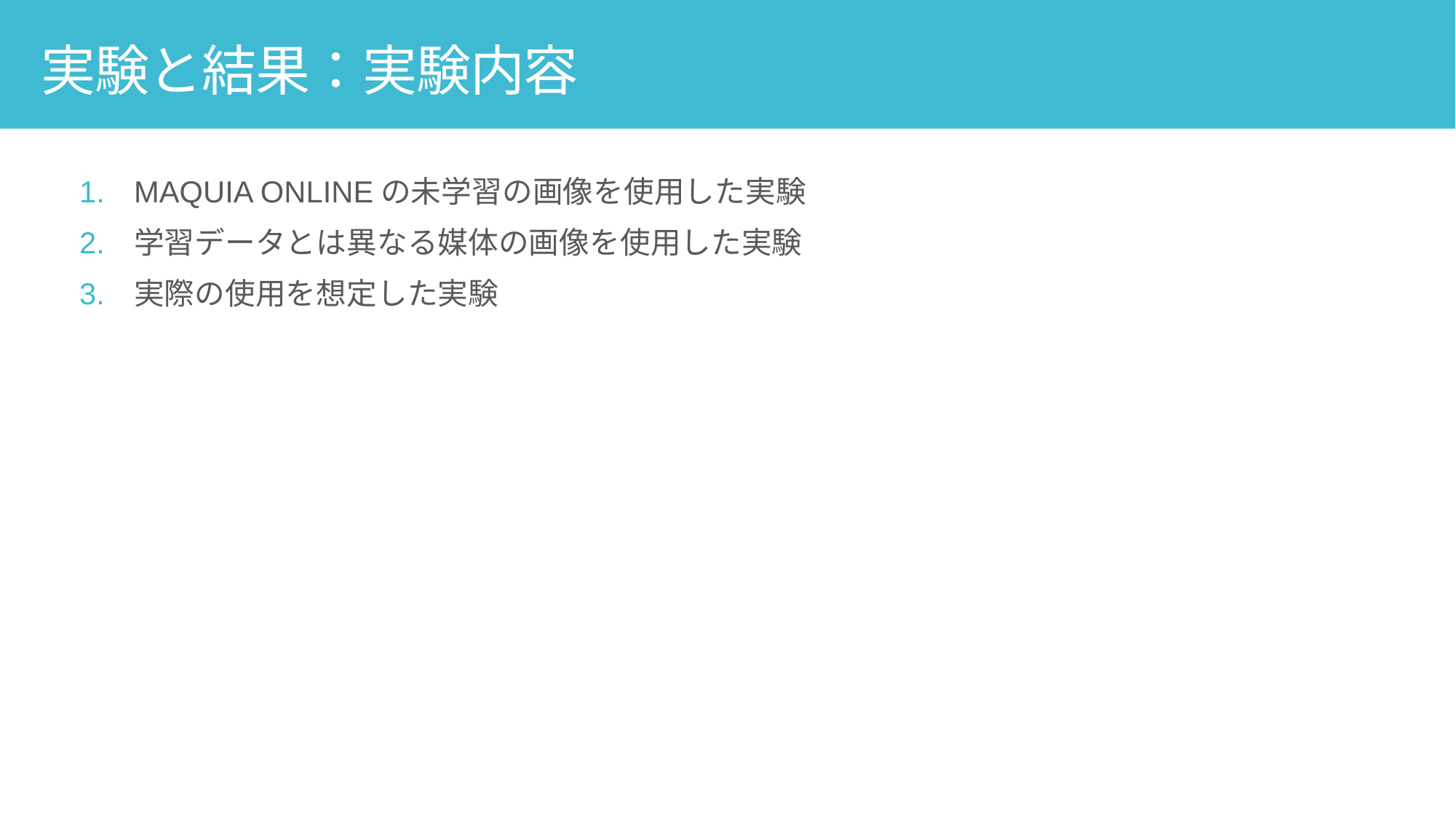

実験と結果：実験内容
MAQUIA ONLINEの未学習の画像を使用した実験
学習データとは異なる媒体の画像を使用した実験
実際の使用を想定した実験